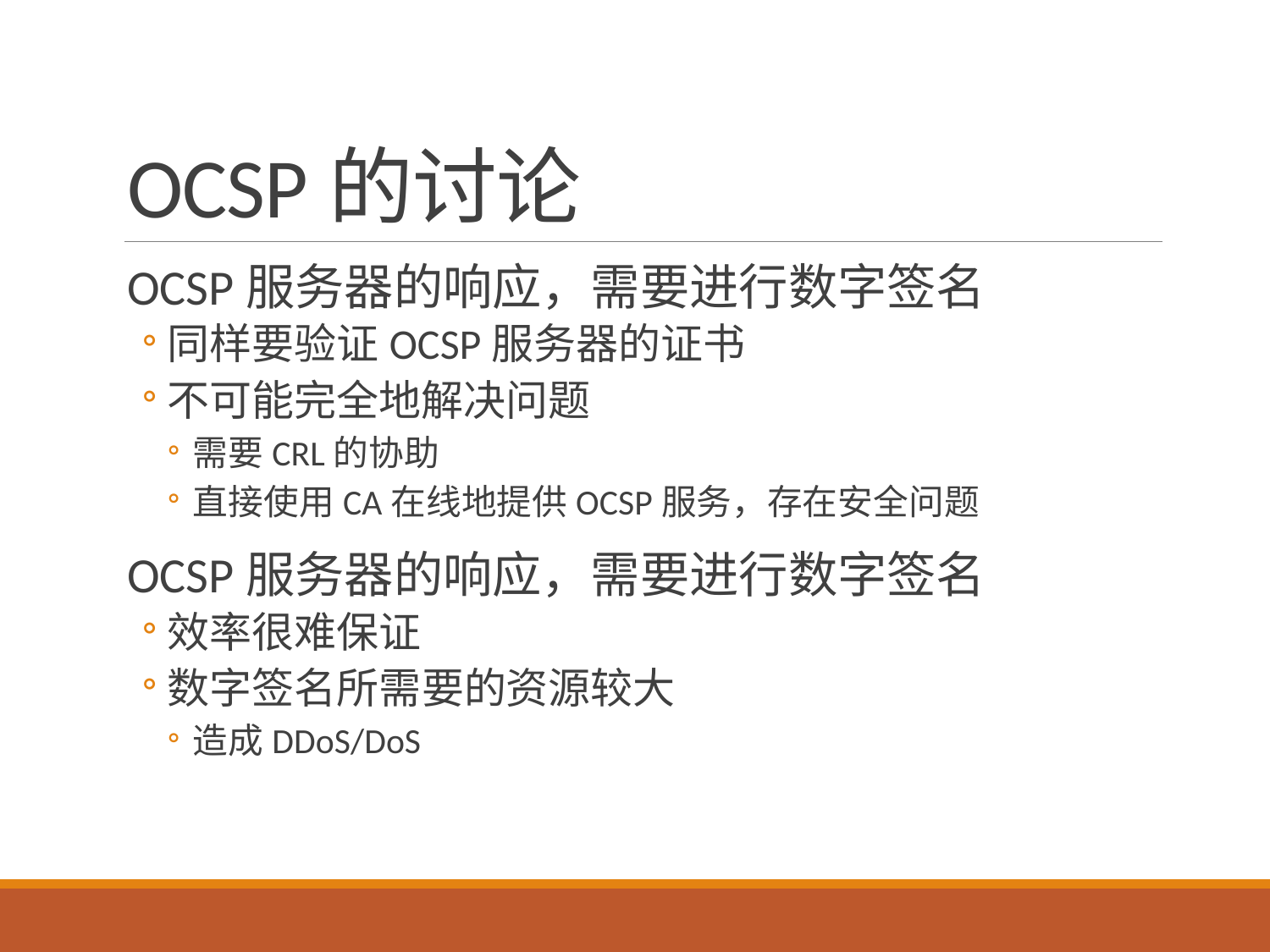

# OCSP的讨论
OCSP服务器的响应，需要进行数字签名
同样要验证OCSP服务器的证书
不可能完全地解决问题
需要CRL的协助
直接使用CA在线地提供OCSP服务，存在安全问题
OCSP服务器的响应，需要进行数字签名
效率很难保证
数字签名所需要的资源较大
造成DDoS/DoS
104